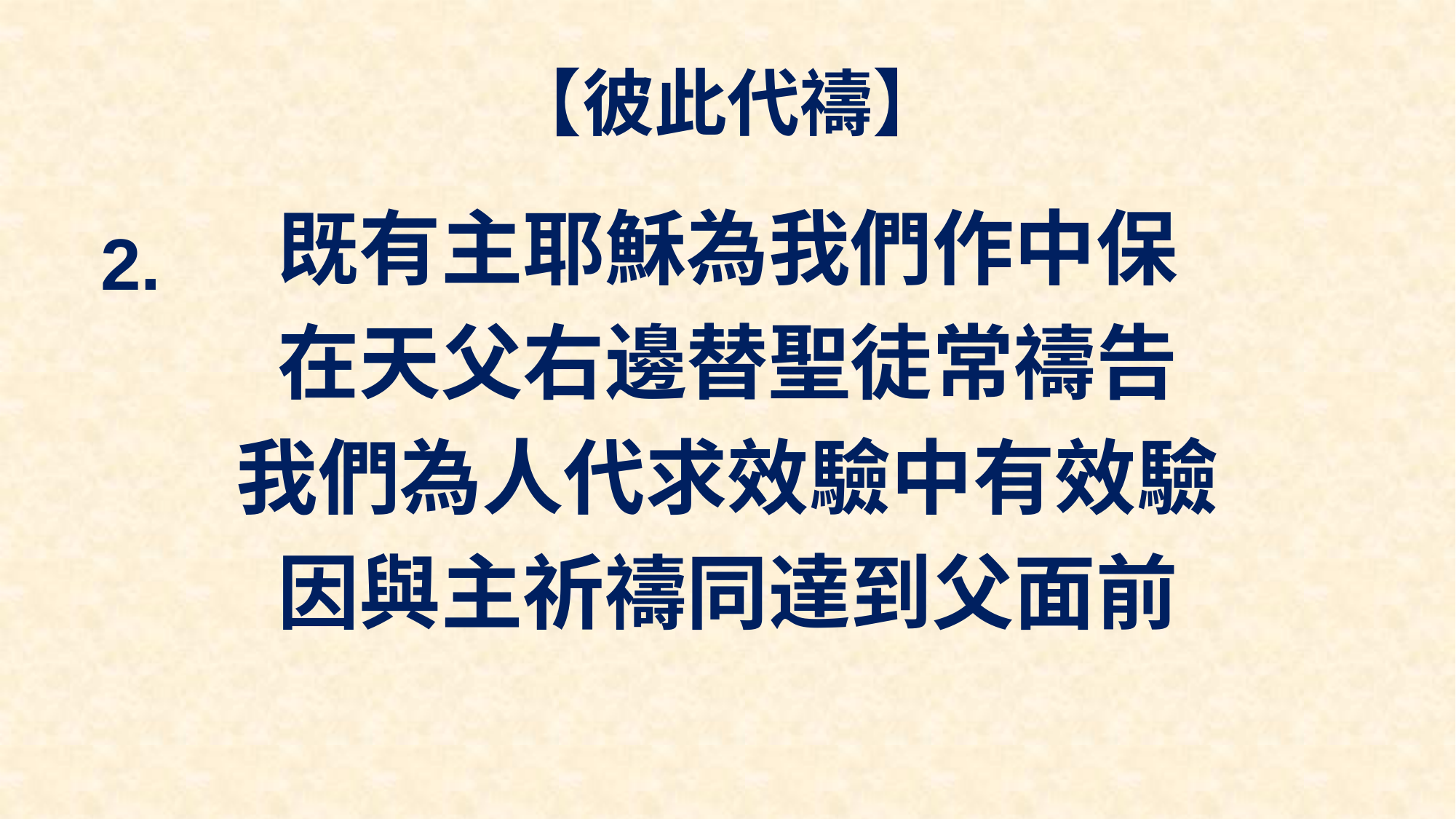

# 【彼此代禱】
既有主耶穌為我們作中保
在天父右邊替聖徒常禱告
我們為人代求效驗中有效驗
因與主祈禱同達到父面前
2.